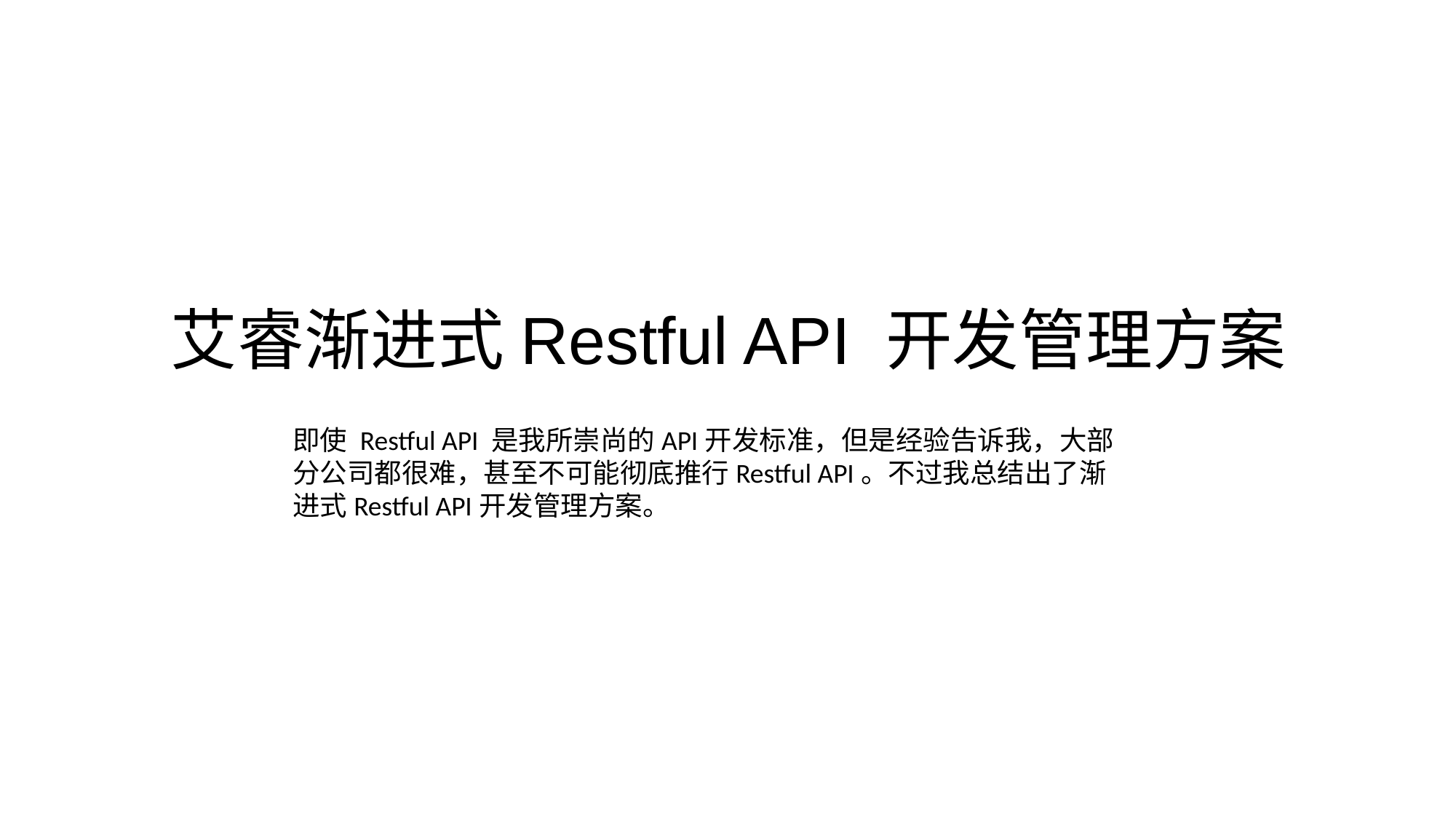

艾睿渐进式Restful API 开发管理方案
即使 Restful API 是我所崇尚的API开发标准，但是经验告诉我，大部分公司都很难，甚至不可能彻底推行Restful API。不过我总结出了渐进式Restful API开发管理方案。